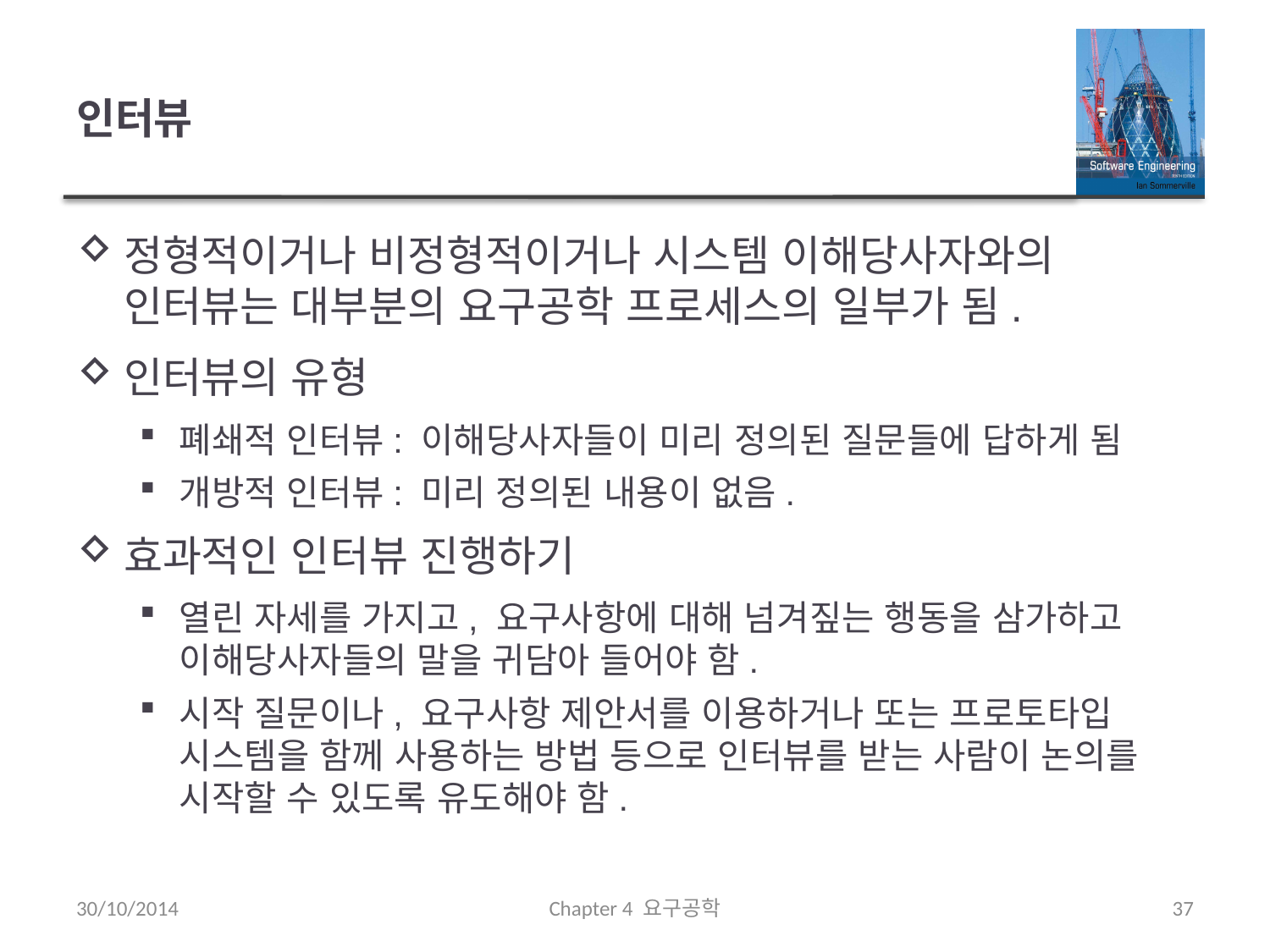

# 인터뷰
정형적이거나 비정형적이거나 시스템 이해당사자와의 인터뷰는 대부분의 요구공학 프로세스의 일부가 됨.
인터뷰의 유형
폐쇄적 인터뷰: 이해당사자들이 미리 정의된 질문들에 답하게 됨
개방적 인터뷰: 미리 정의된 내용이 없음.
효과적인 인터뷰 진행하기
열린 자세를 가지고, 요구사항에 대해 넘겨짚는 행동을 삼가하고 이해당사자들의 말을 귀담아 들어야 함.
시작 질문이나, 요구사항 제안서를 이용하거나 또는 프로토타입 시스템을 함께 사용하는 방법 등으로 인터뷰를 받는 사람이 논의를 시작할 수 있도록 유도해야 함.
30/10/2014
Chapter 4 요구공학
37